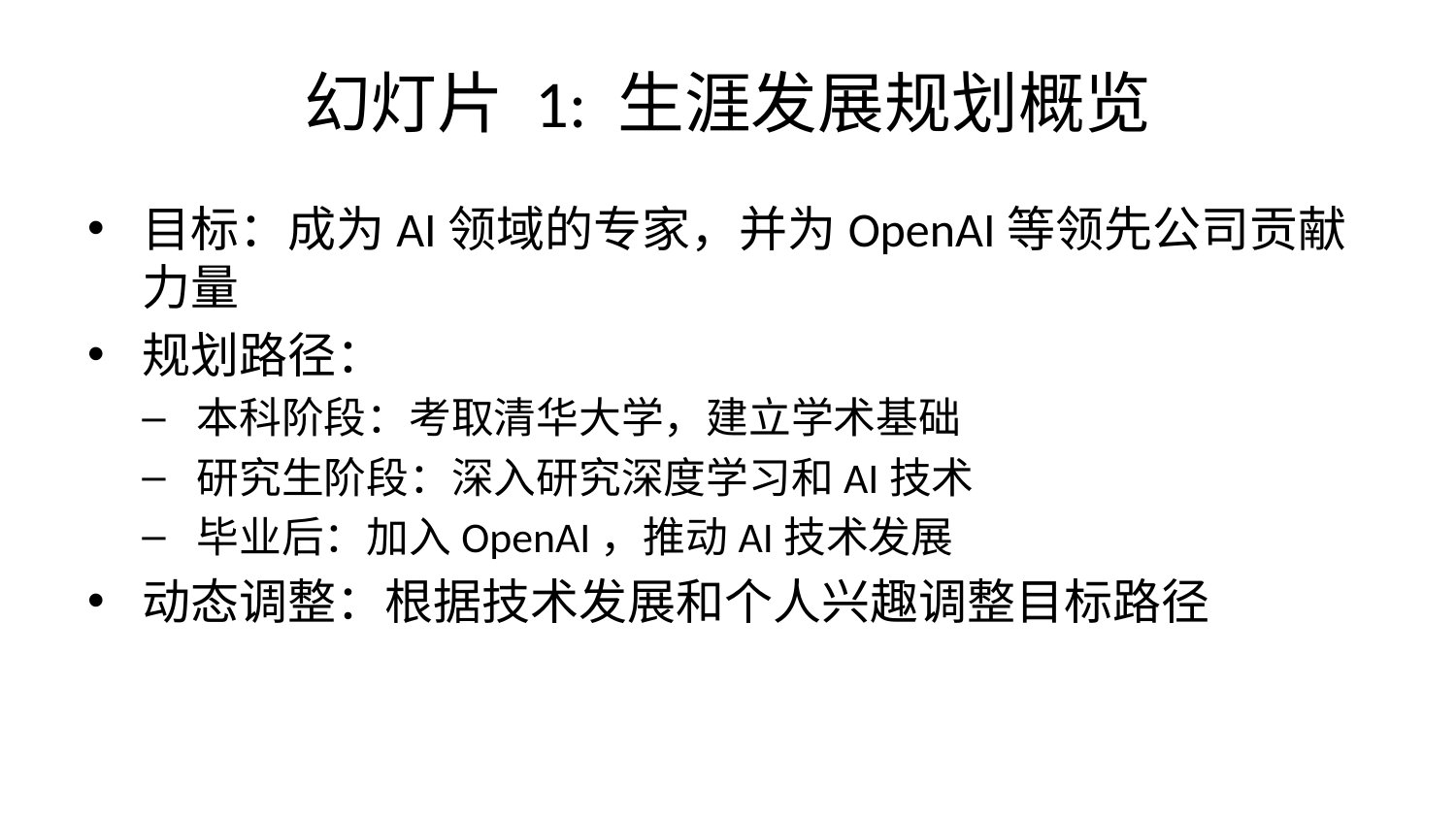

# 幻灯片 1: 生涯发展规划概览
目标：成为AI领域的专家，并为OpenAI等领先公司贡献力量
规划路径：
本科阶段：考取清华大学，建立学术基础
研究生阶段：深入研究深度学习和AI技术
毕业后：加入OpenAI，推动AI技术发展
动态调整：根据技术发展和个人兴趣调整目标路径